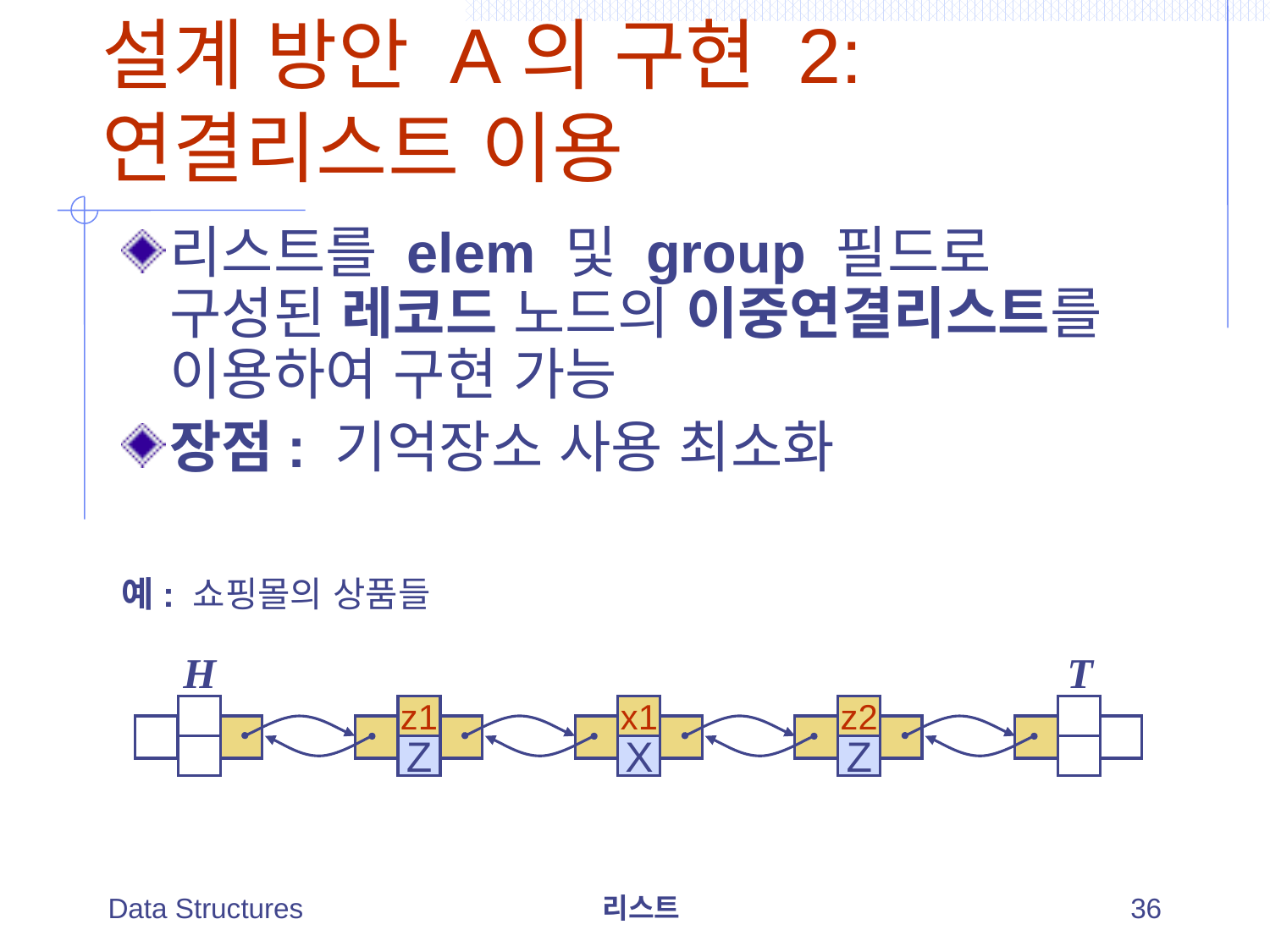

# 설계 방안 A의 구현 2: 연결리스트 이용
리스트를 elem 및 group 필드로 구성된 레코드 노드의 이중연결리스트를 이용하여 구현 가능
장점: 기억장소 사용 최소화
예: 쇼핑몰의 상품들
H
T

z1
x1
z2

Z
X
Z

Data Structures
리스트
36